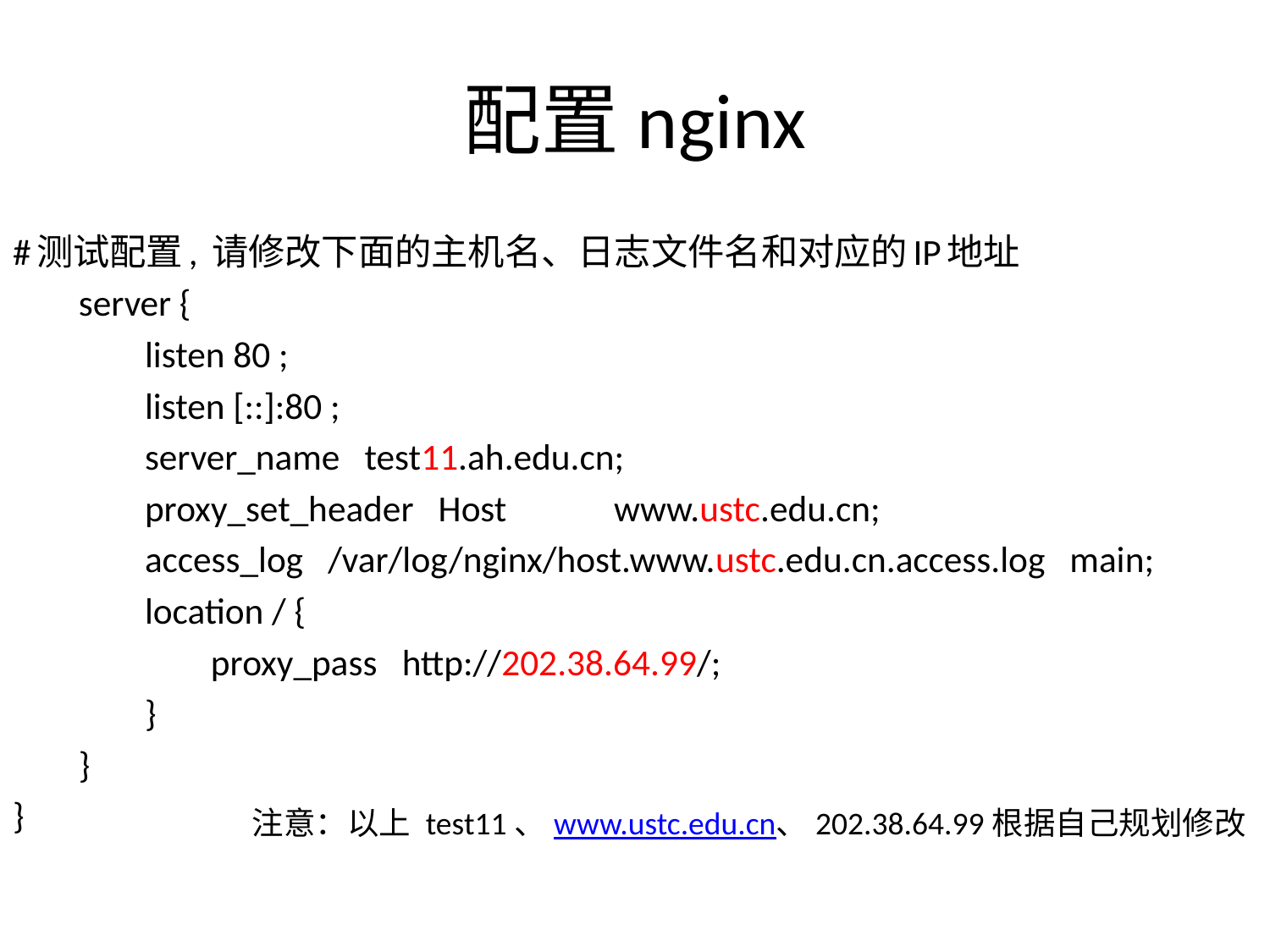

# 配置nginx
#测试配置, 请修改下面的主机名、日志文件名和对应的IP地址
        server {
                listen 80 ;
                listen [::]:80 ;
                server_name   test11.ah.edu.cn;
                proxy_set_header   Host             www.ustc.edu.cn;
                access_log   /var/log/nginx/host.www.ustc.edu.cn.access.log   main;
                location / {
                        proxy_pass   http://202.38.64.99/;
                }
        }
}

注意：以上 test11、www.ustc.edu.cn、202.38.64.99根据自己规划修改